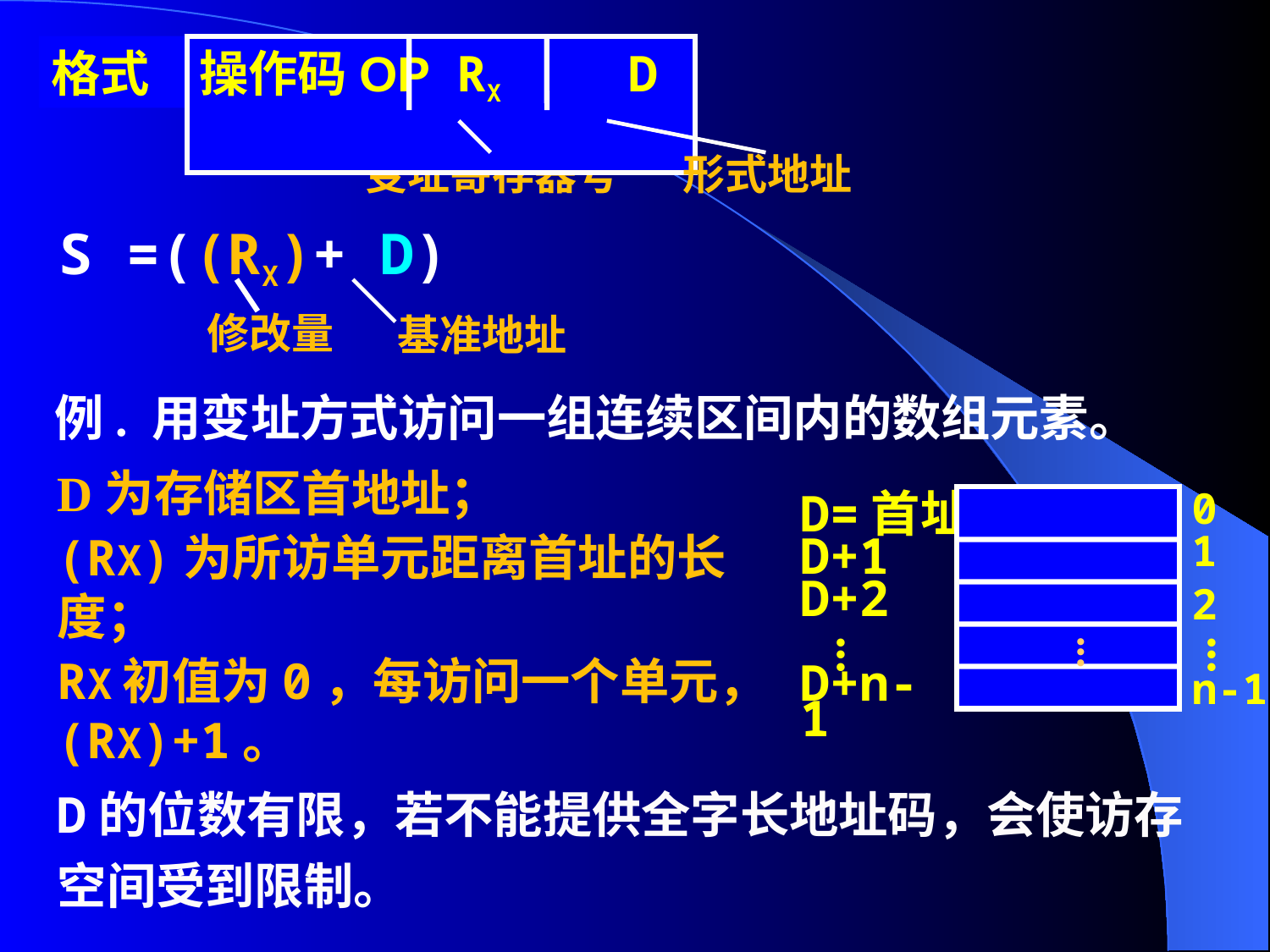

格式
操作码OP  RX     D

变址寄存器号
形式地址
S =((RX)+ D)

修改量
基准地址
例. 用变址方式访问一组连续区间内的数组元素。
D为存储区首地址；
(RX)为所访单元距离首址的长度；
RX初值为0，每访问一个单元，(RX)+1。
0

D=首址
1
D+1

2
D+2

 ...

...
...
n-1
D+n-1

D的位数有限，若不能提供全字长地址码，会使访存空间受到限制。